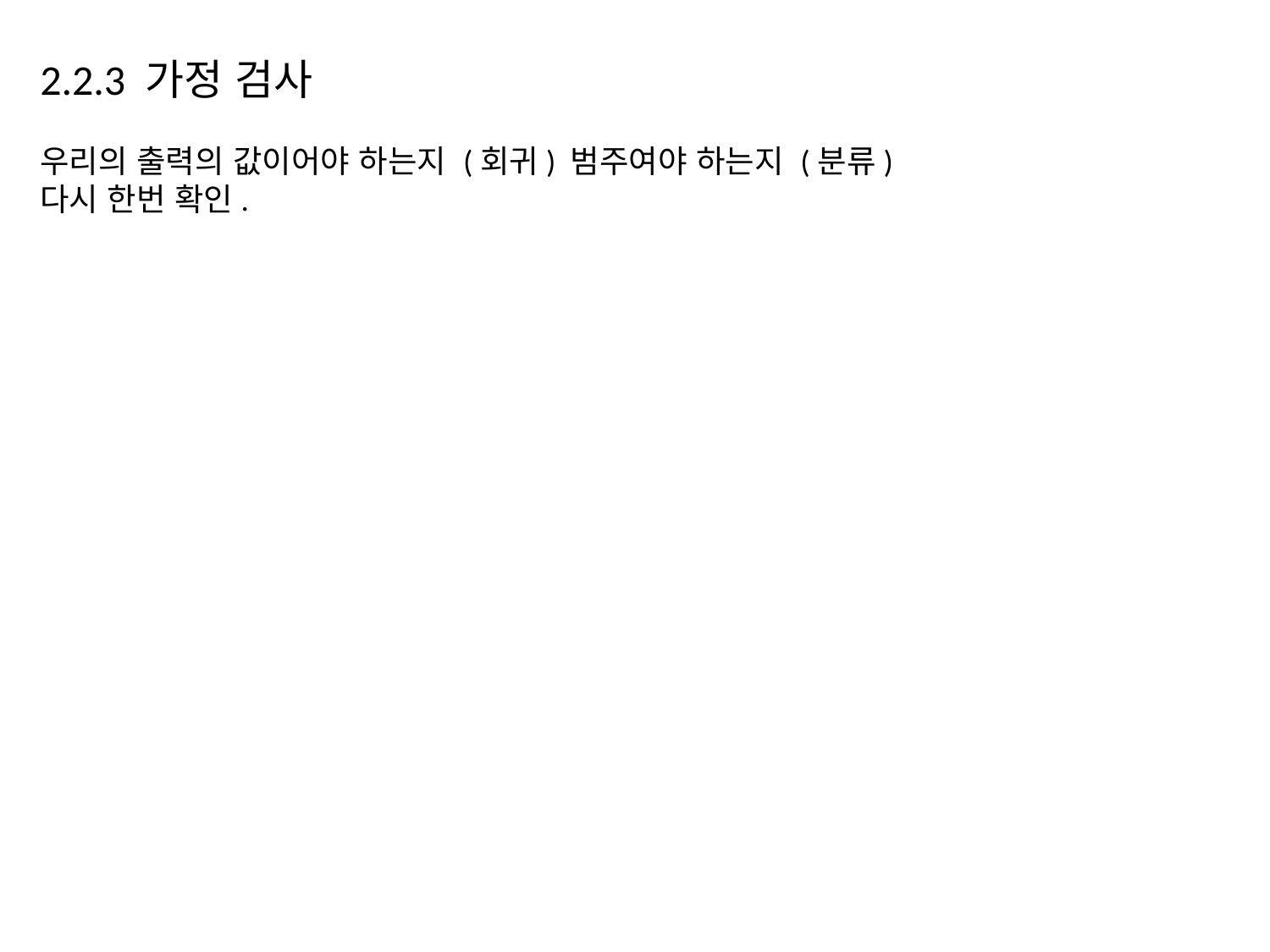

2.2.3 가정 검사

우리의 출력의 값이어야 하는지 (회귀) 범주여야 하는지 (분류)
다시 한번 확인.